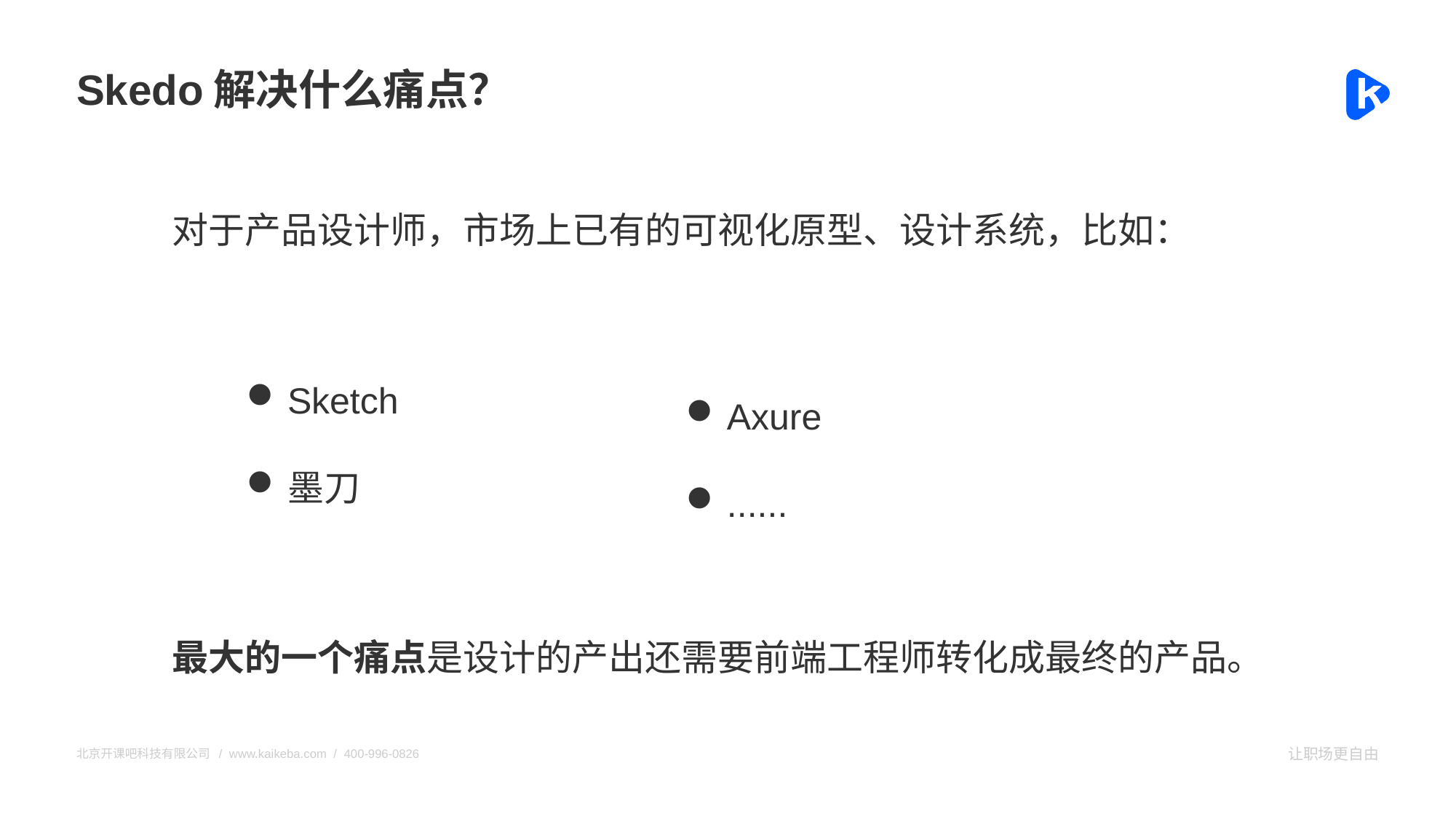

Skedo解决什么痛点？
对于产品设计师，市场上已有的可视化原型、设计系统，比如：
Sketch
墨刀

Axure
......
最大的一个痛点是设计的产出还需要前端工程师转化成最终的产品。